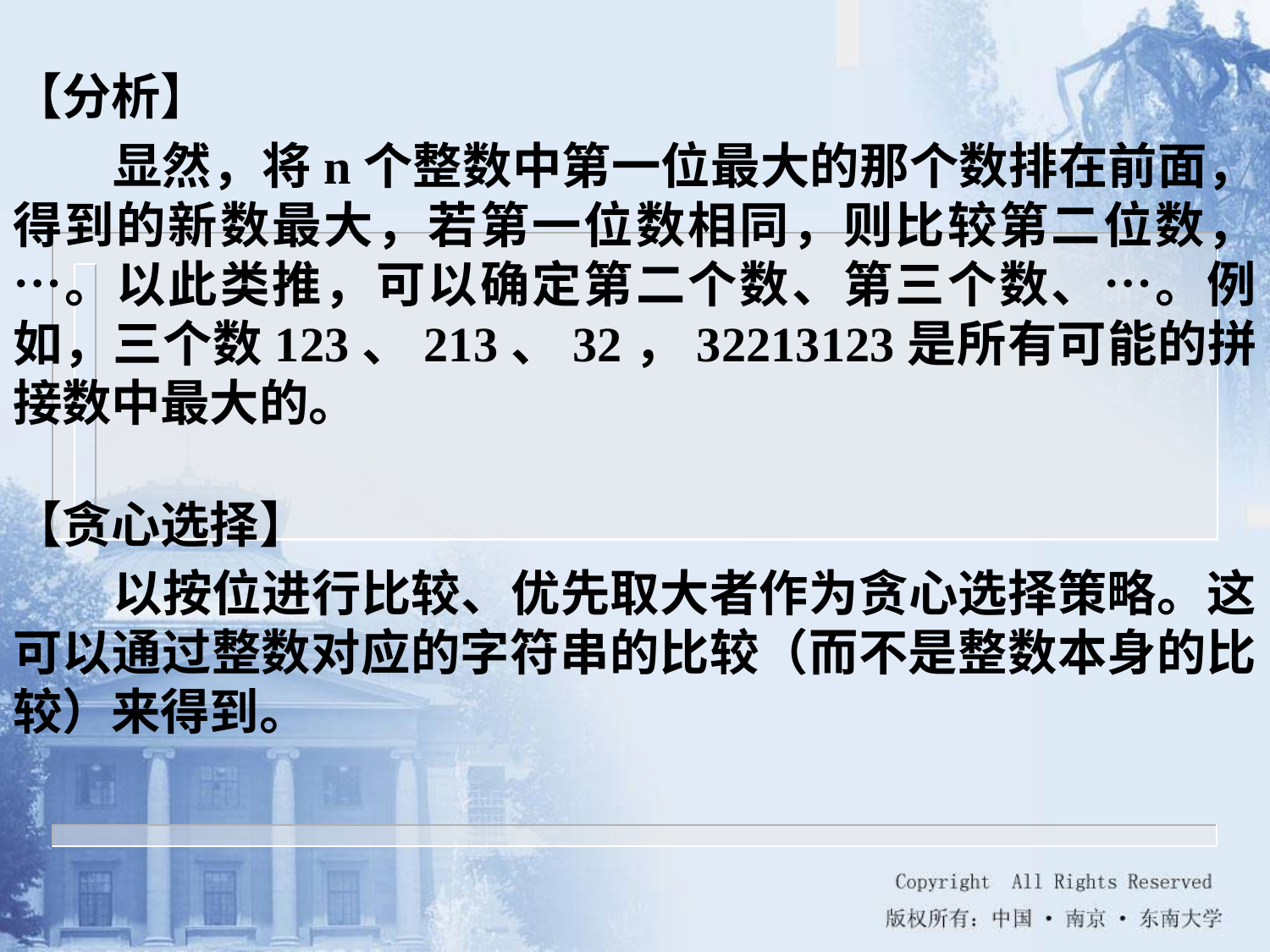

【分析】
显然，将n个整数中第一位最大的那个数排在前面，得到的新数最大，若第一位数相同，则比较第二位数，…。以此类推，可以确定第二个数、第三个数、…。例如，三个数123、213、32，32213123是所有可能的拼接数中最大的。
【贪心选择】
以按位进行比较、优先取大者作为贪心选择策略。这可以通过整数对应的字符串的比较（而不是整数本身的比较）来得到。